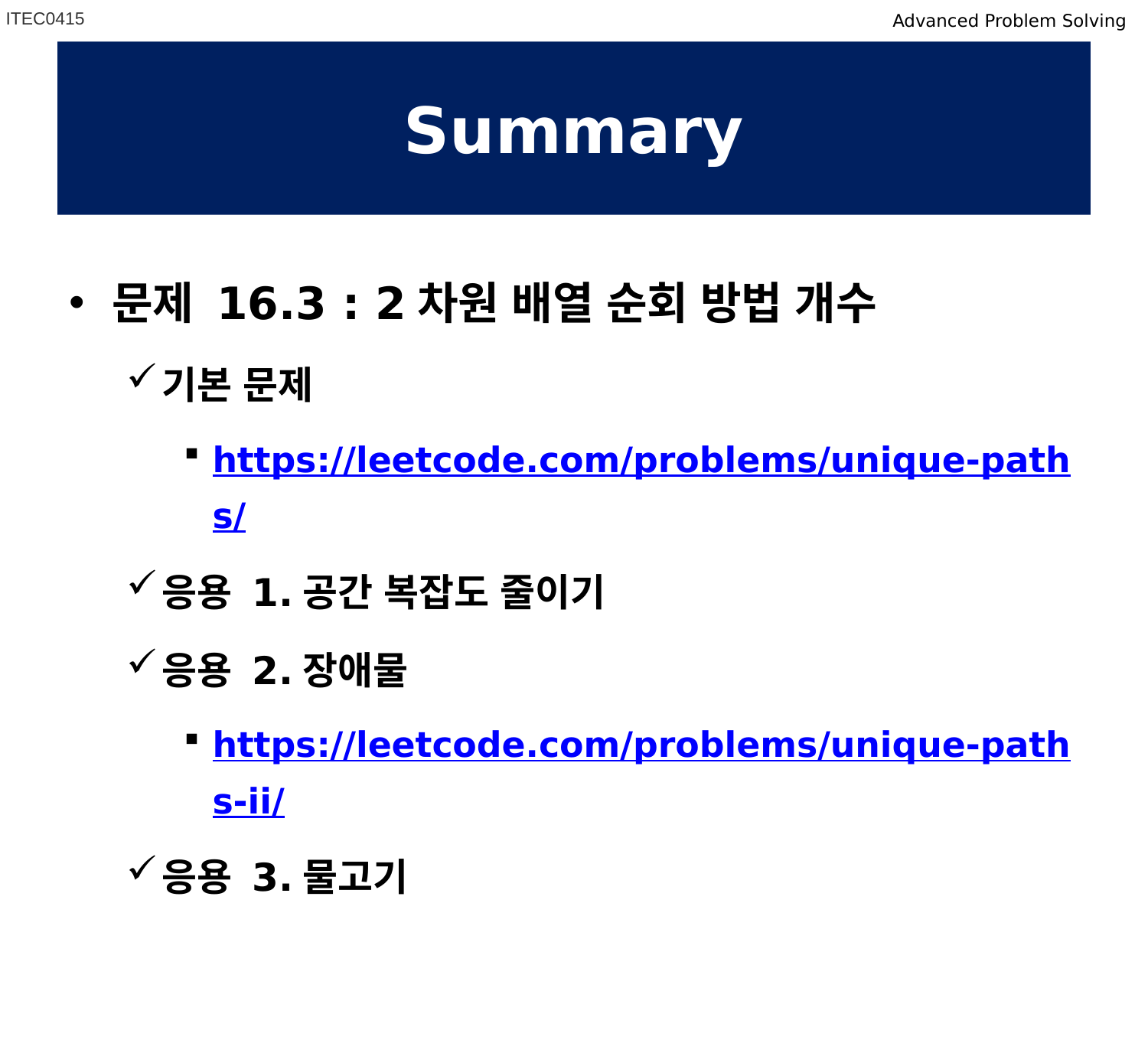

ITEC0415
Advanced Problem Solving
# Summary
문제 16.3 : 2차원 배열 순회 방법 개수
기본 문제
https://leetcode.com/problems/unique-paths/
응용 1.공간 복잡도 줄이기
응용 2.장애물
https://leetcode.com/problems/unique-paths-ii/
응용 3.물고기